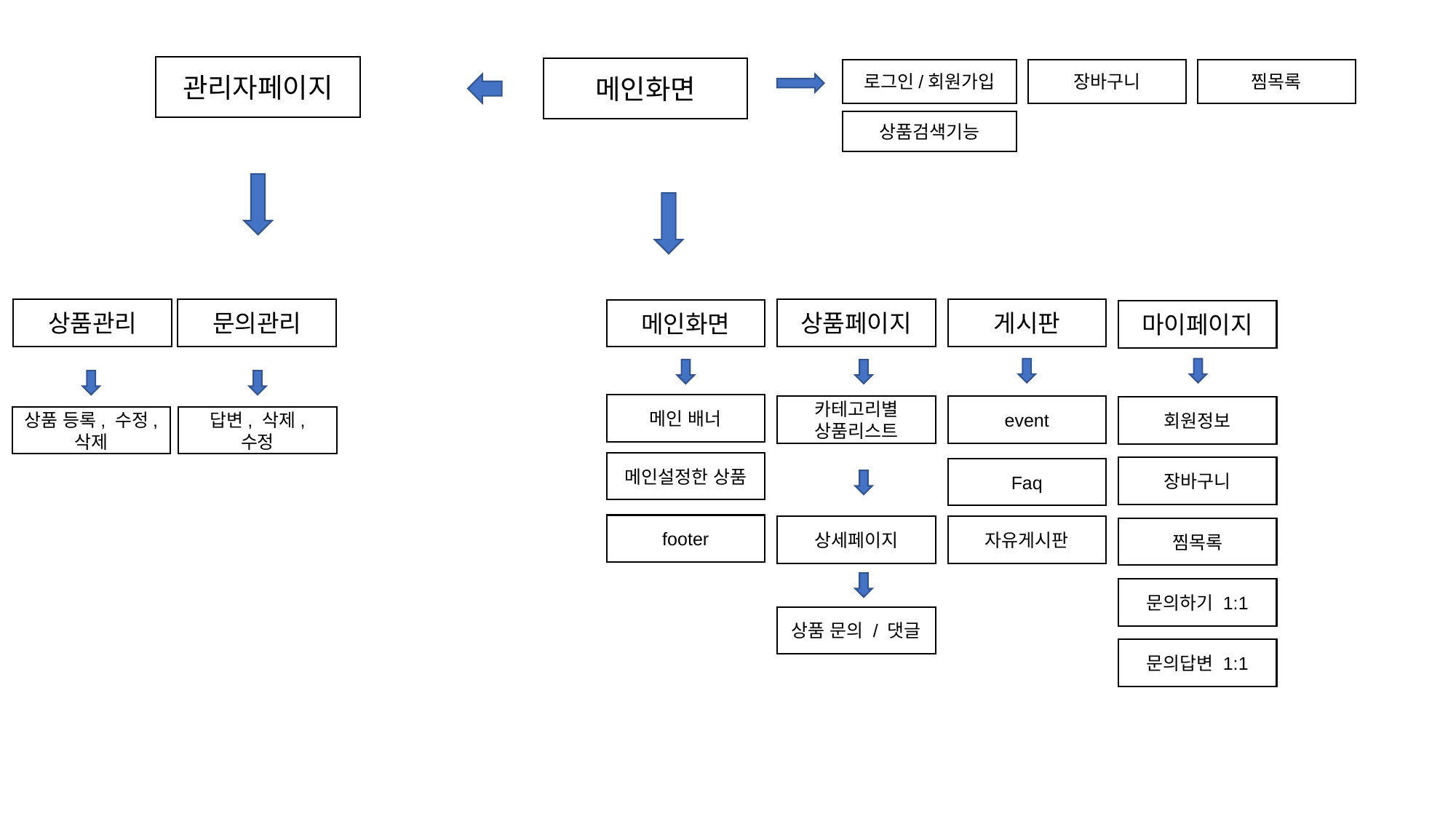

관리자페이지
메인화면
로그인/회원가입
장바구니
찜목록

상품검색기능

상품관리
문의관리
상품페이지
게시판
메인화면
마이페이지

메인 배너
카테고리별 상품리스트
event
회원정보
상품 등록, 수정, 삭제
답변, 삭제, 수정
메인설정한 상품
장바구니
Faq

footer
상세페이지
자유게시판
찜목록

문의하기 1:1
상품 문의 / 댓글
문의답변 1:1